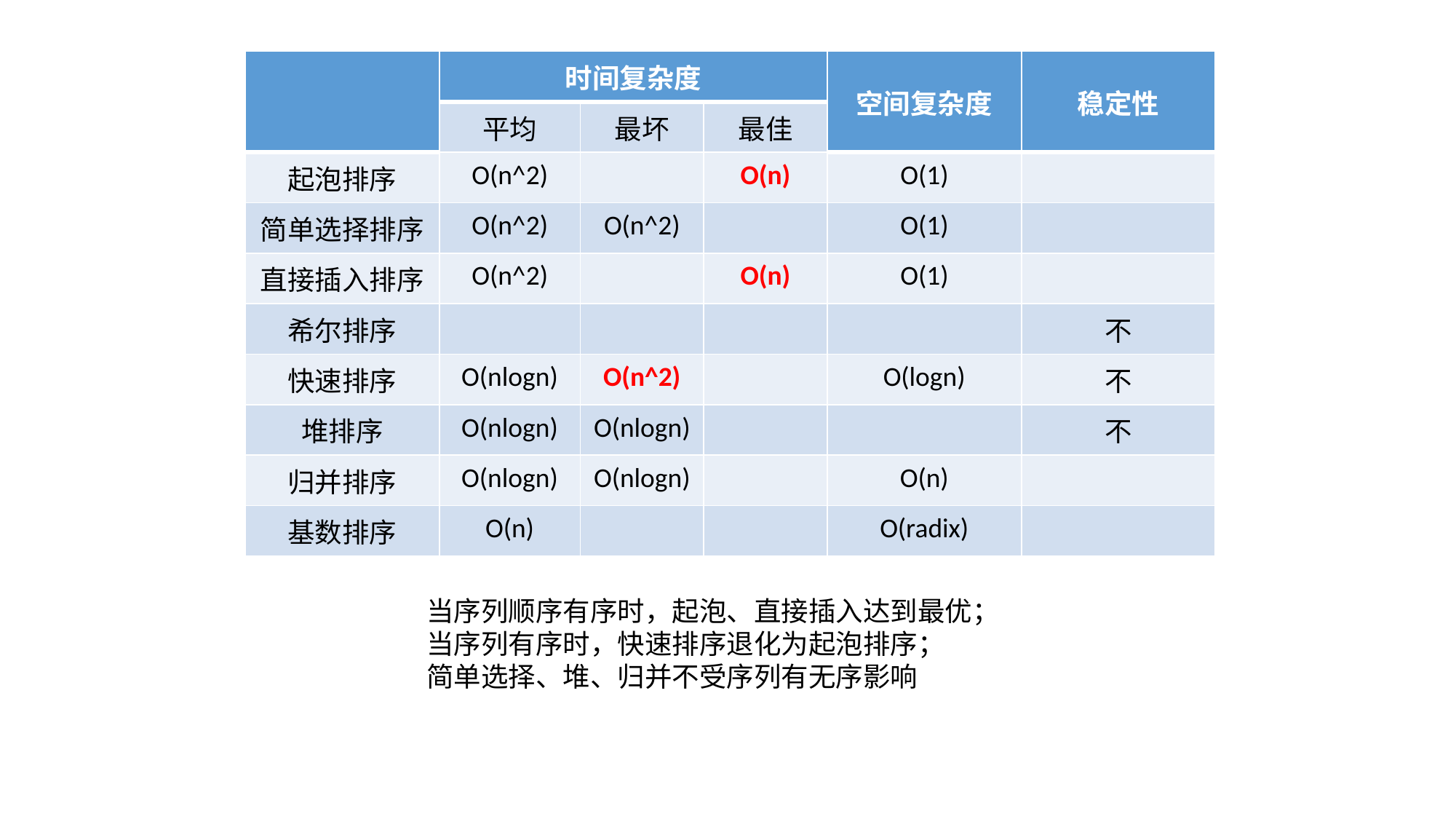

|  | 时间复杂度 |  |  | 空间复杂度 | 稳定性 |
| --- | --- | --- | --- | --- | --- |
|  | 平均 | 最坏 | 最佳 |  |  |
| 起泡排序 | O(n^2) |  | O(n) | O(1) |  |
| 简单选择排序 | O(n^2) | O(n^2) |  | O(1) |  |
| 直接插入排序 | O(n^2) |  | O(n) | O(1) |  |
| 希尔排序 |  |  |  |  | 不 |
| 快速排序 | O(nlogn) | O(n^2) |  | O(logn) | 不 |
| 堆排序 | O(nlogn) | O(nlogn) |  |  | 不 |
| 归并排序 | O(nlogn) | O(nlogn) |  | O(n) |  |
| 基数排序 | O(n) |  |  | O(radix) |  |
当序列顺序有序时，起泡、直接插入达到最优；
当序列有序时，快速排序退化为起泡排序；
简单选择、堆、归并不受序列有无序影响